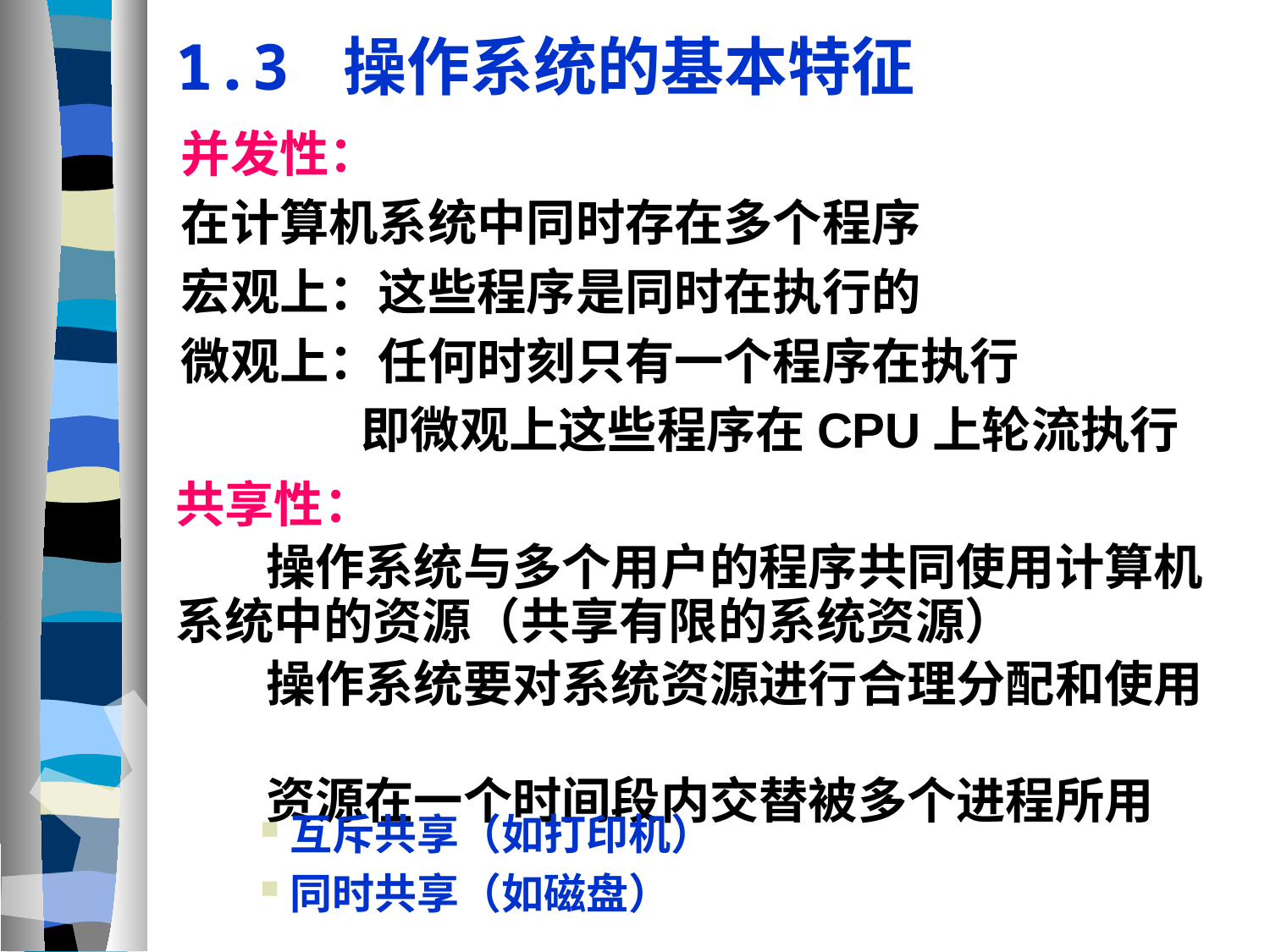

# 1.3 操作系统的基本特征
并发性：
在计算机系统中同时存在多个程序
宏观上：这些程序是同时在执行的
微观上：任何时刻只有一个程序在执行
               即微观上这些程序在CPU上轮流执行
共享性：
       操作系统与多个用户的程序共同使用计算机系统中的资源（共享有限的系统资源）
       操作系统要对系统资源进行合理分配和使用
       资源在一个时间段内交替被多个进程所用
互斥共享（如打印机）
同时共享（如磁盘）